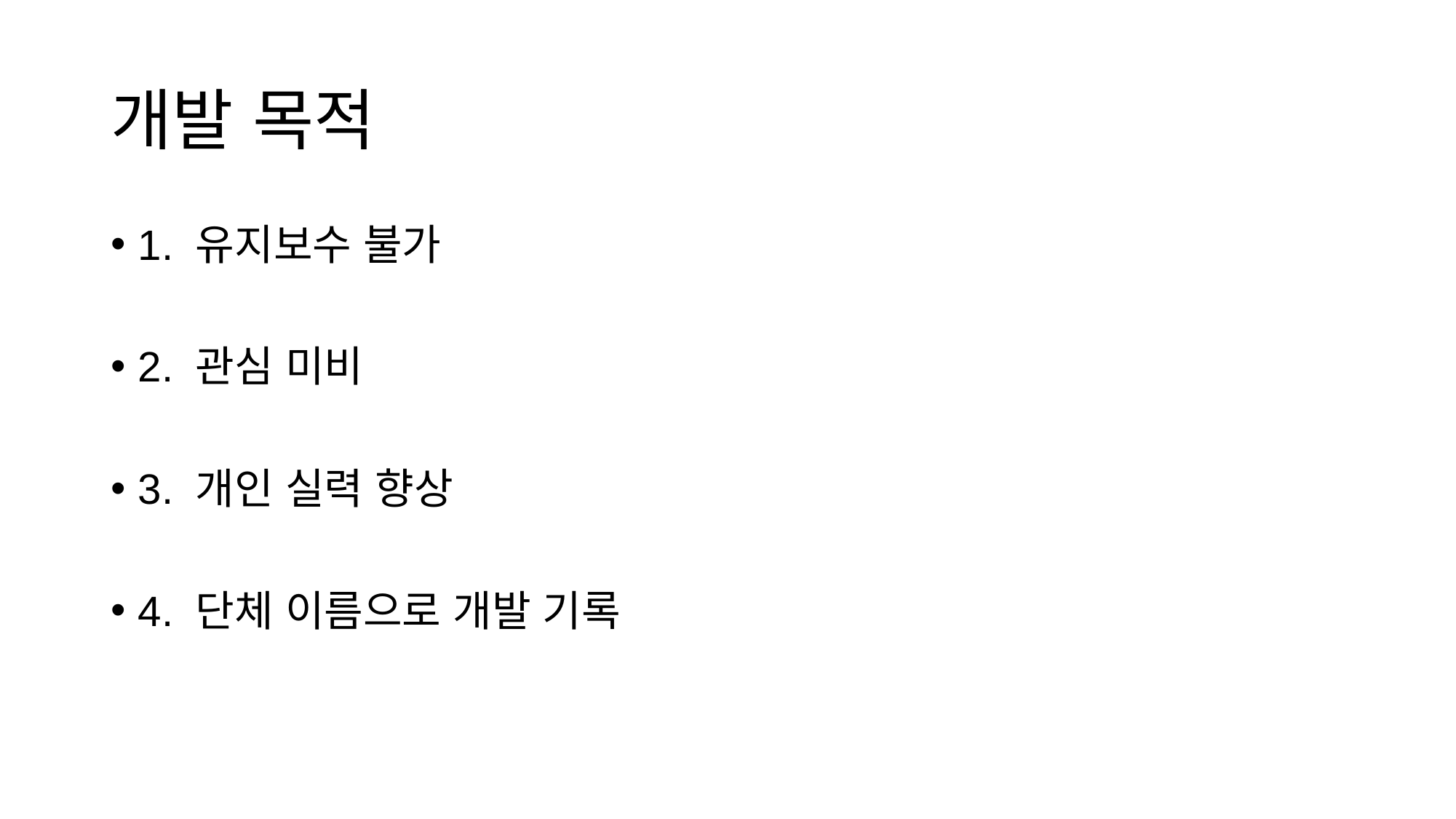

# 개발 목적
1. 유지보수 불가

2. 관심 미비

3. 개인 실력 향상

4. 단체 이름으로 개발 기록